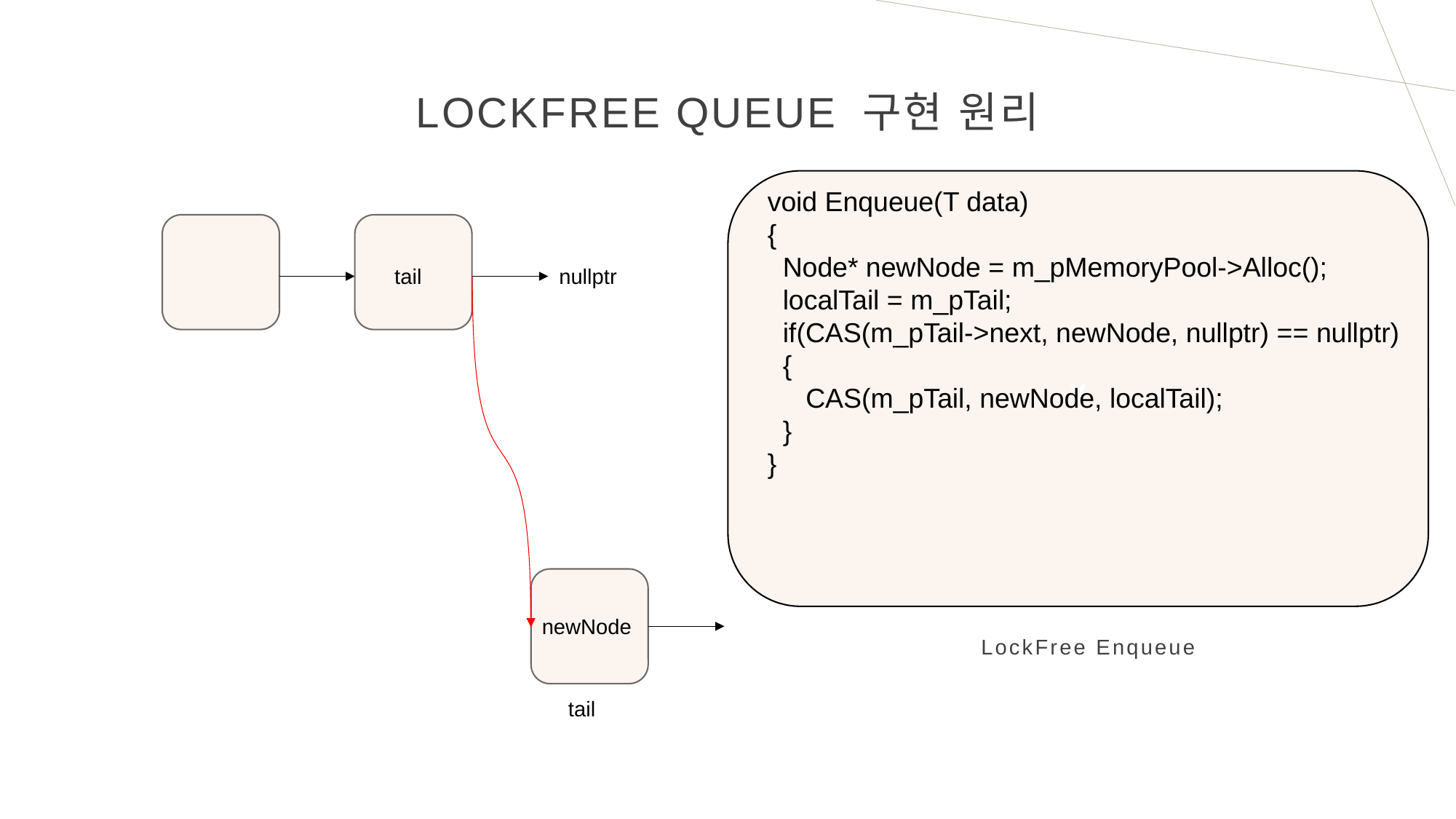

# LOCKFREE qUEUE 구현 원리
v
void Enqueue(T data)
{
  Node* newNode = m_pMemoryPool->Alloc();
  localTail = m_pTail;
  if(CAS(m_pTail->next, newNode, nullptr) == nullptr)
  {
     CAS(m_pTail, newNode, localTail);
  }
}

tail
nullptr

newNode
LockFree Enqueue
tail